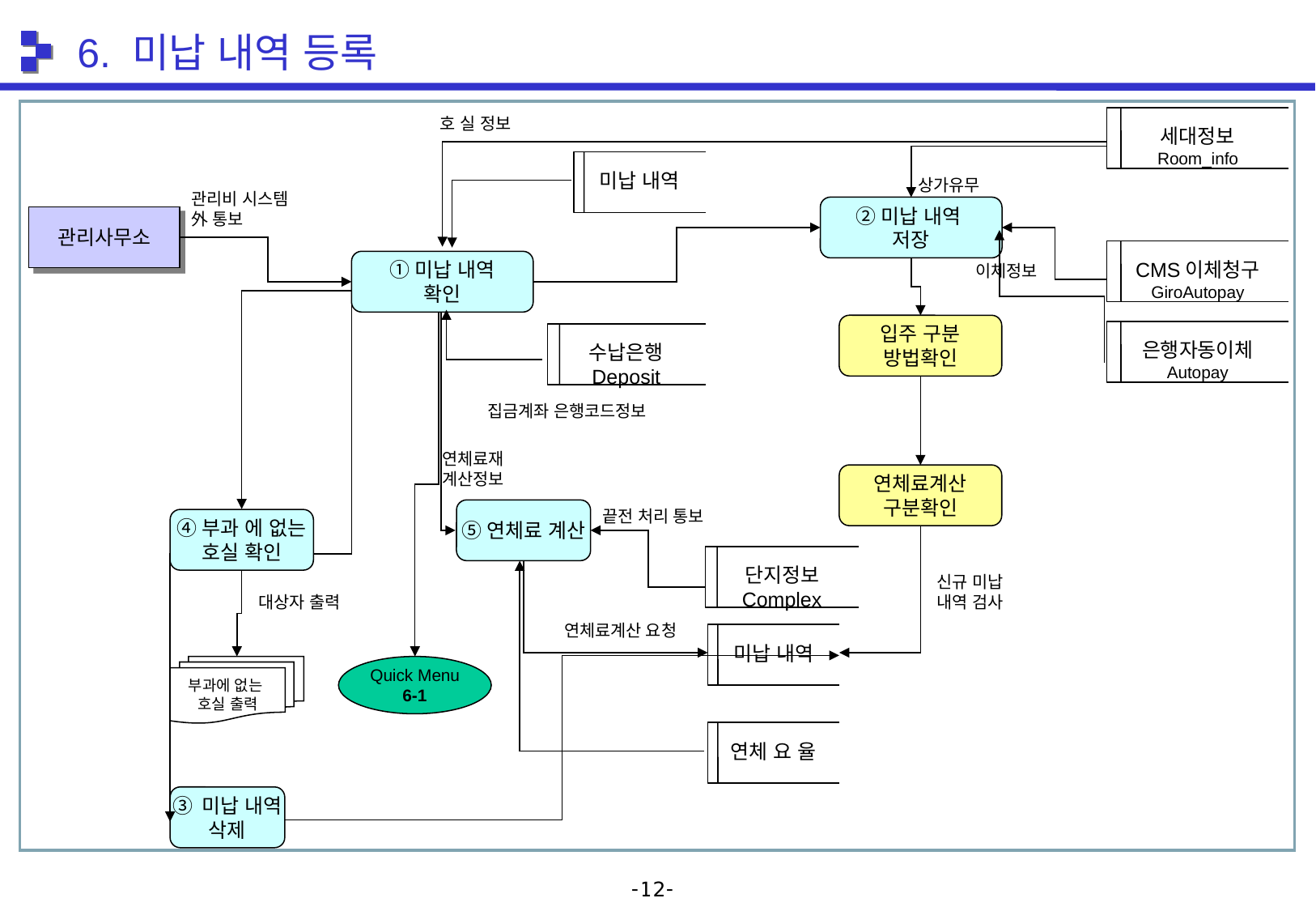

6. 미납 내역 등록

호 실 정보

세대정보
Room_info

미납 내역

상가유무
관리비 시스템 外 통보

②미납 내역
저장

관리사무소

CMS이체청구
GiroAutopay

①미납 내역
확인
이체정보
입주 구분
방법확인

은행자동이체
Autopay

수납은행
Deposit

집금계좌 은행코드정보
연체료재계산정보
연체료계산
구분확인
끝전 처리 통보
⑤연체료 계산
④부과 에 없는
호실 확인

단지정보
Complex

신규 미납 내역 검사
대상자 출력
연체료계산 요청

미납 내역

부과에 없는
호실 출력
Quick Menu
6-1

연체 요 율

③ 미납 내역
삭제